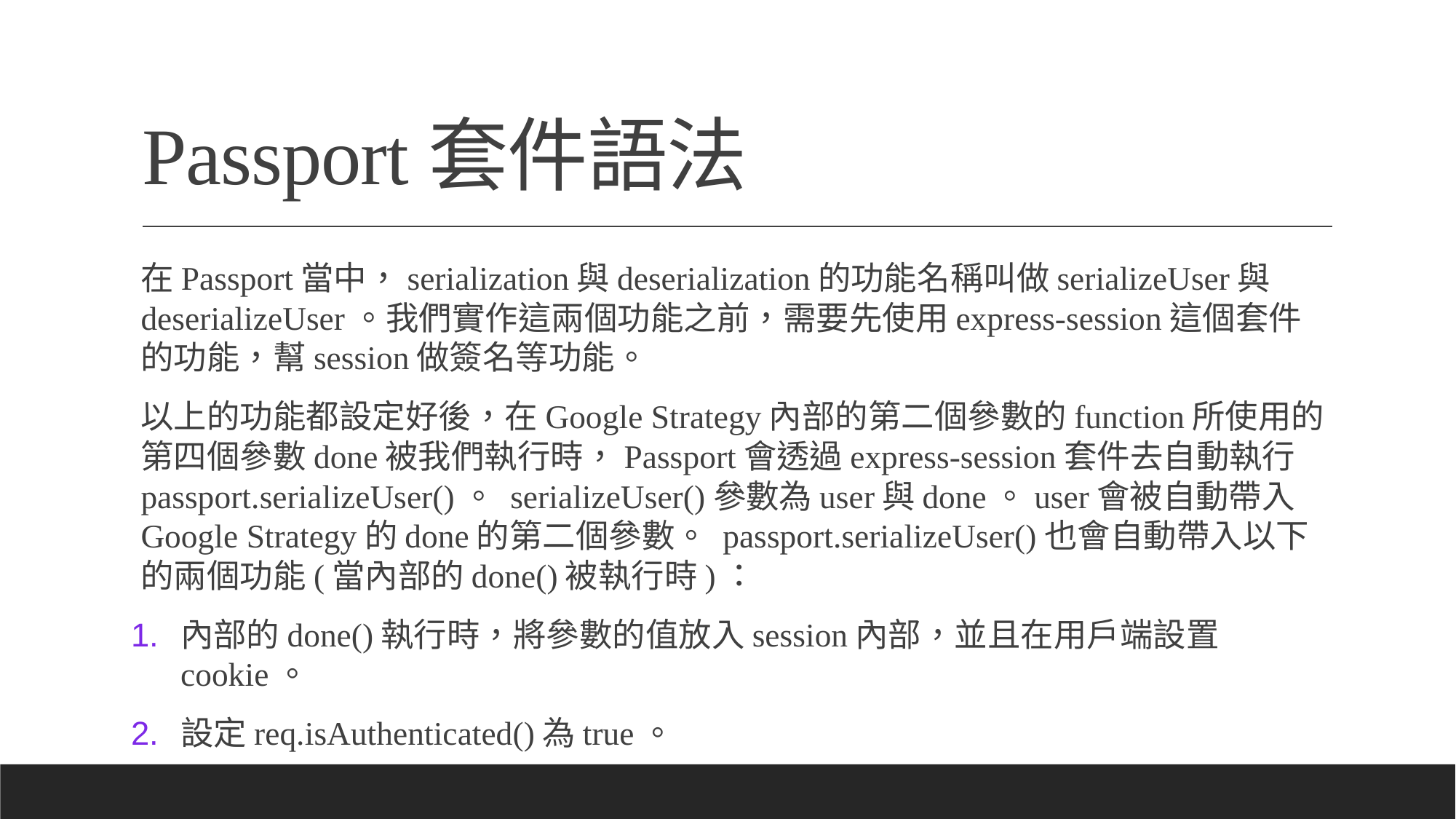

# Passport套件語法
在Passport當中，serialization與deserialization的功能名稱叫做serializeUser與deserializeUser。我們實作這兩個功能之前，需要先使用express-session這個套件的功能，幫session做簽名等功能。
以上的功能都設定好後，在Google Strategy內部的第二個參數的function所使用的第四個參數done被我們執行時，Passport會透過express-session套件去自動執行passport.serializeUser()。 serializeUser()參數為user與done。user會被自動帶入Google Strategy的done的第二個參數。 passport.serializeUser()也會自動帶入以下的兩個功能(當內部的done()被執行時)：
內部的done()執行時，將參數的值放入session內部，並且在用戶端設置cookie。
設定req.isAuthenticated()為true。